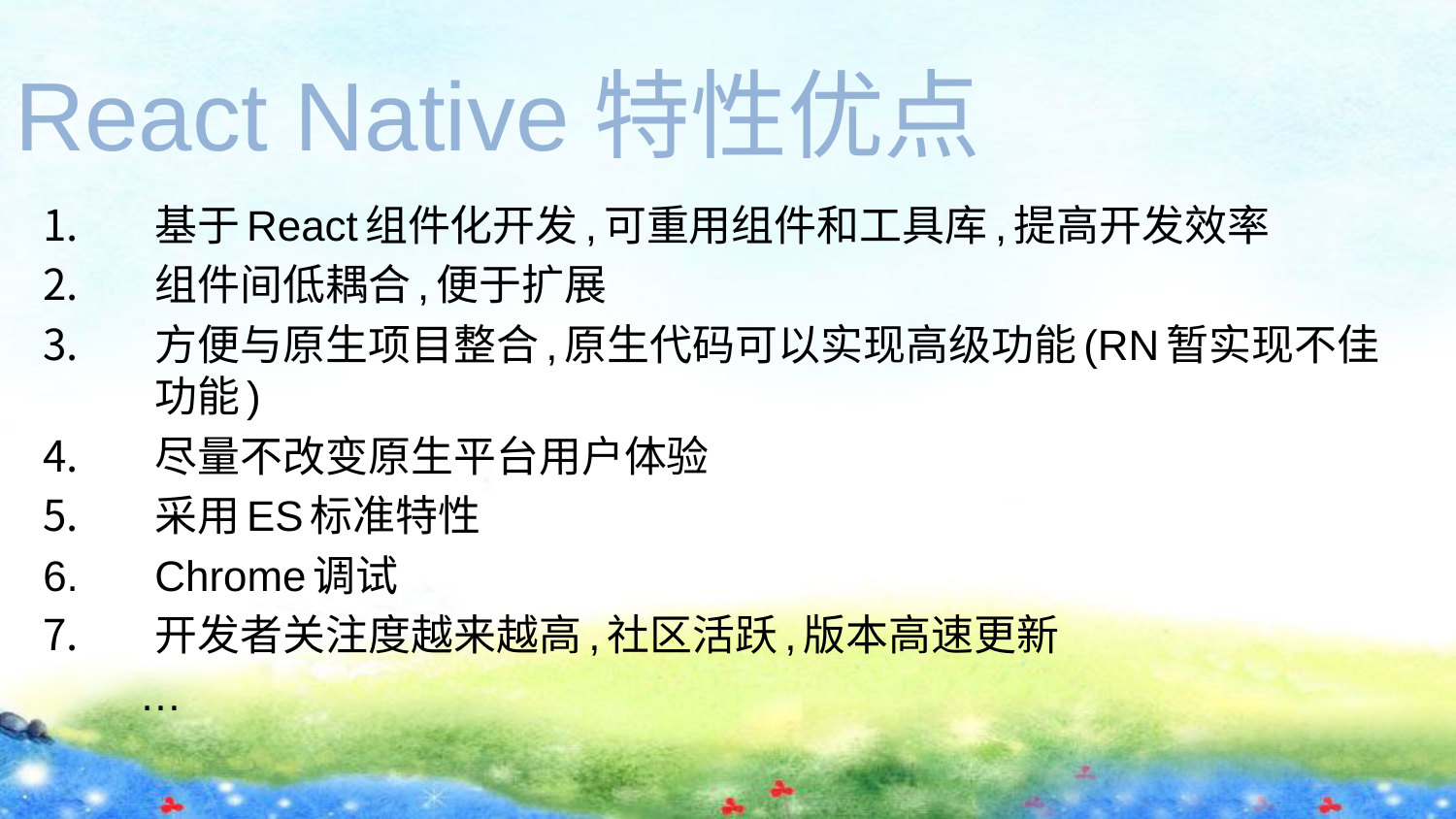

# React Native特性优点
基于React组件化开发,可重用组件和工具库,提高开发效率
组件间低耦合,便于扩展
方便与原生项目整合,原生代码可以实现高级功能(RN暂实现不佳功能)
尽量不改变原生平台用户体验
采用ES标准特性
Chrome调试
开发者关注度越来越高,社区活跃,版本高速更新
	…